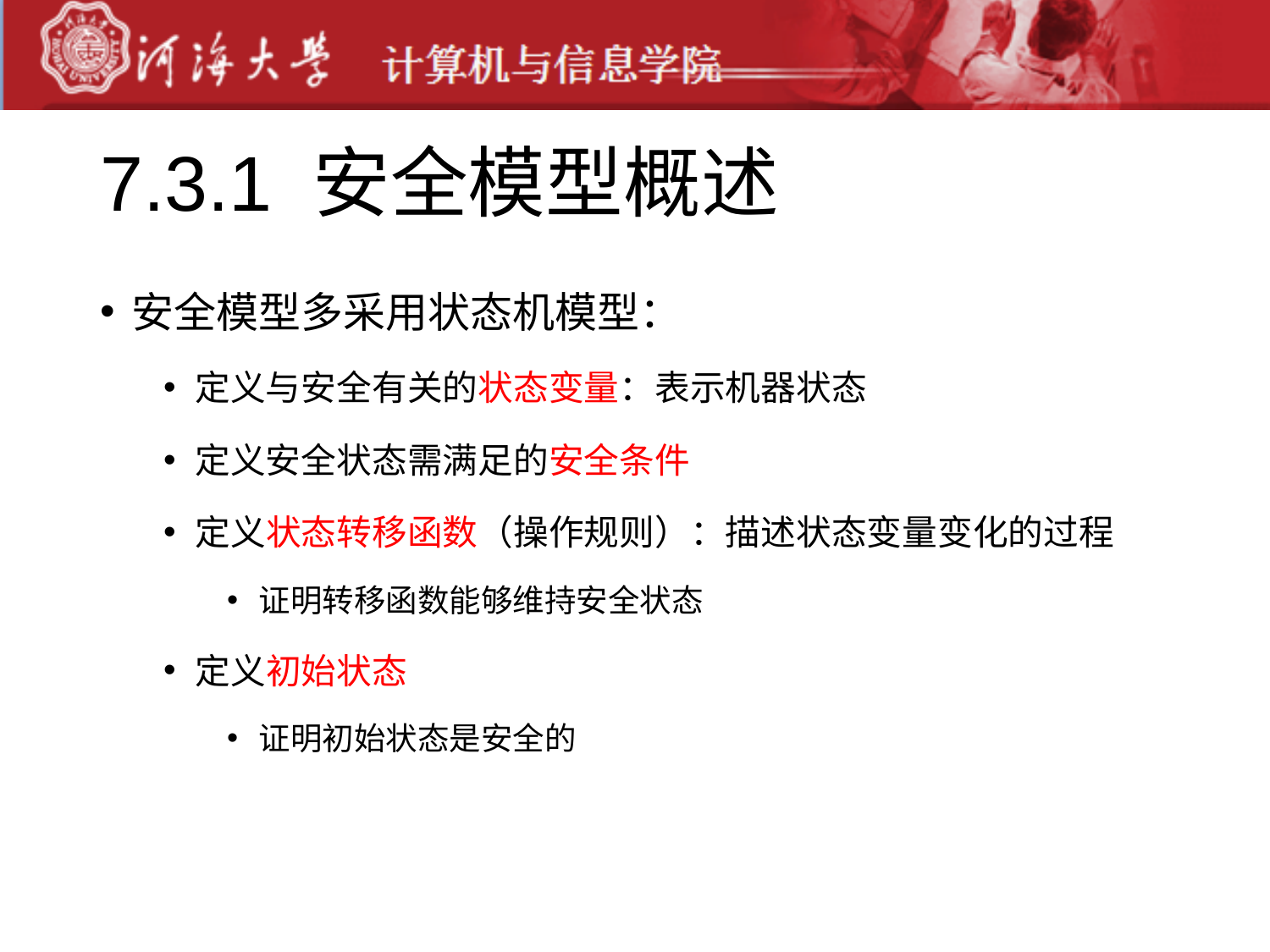

# 7.3.1 安全模型概述
安全模型多采用状态机模型：
定义与安全有关的状态变量：表示机器状态
定义安全状态需满足的安全条件
定义状态转移函数（操作规则）：描述状态变量变化的过程
证明转移函数能够维持安全状态
定义初始状态
证明初始状态是安全的